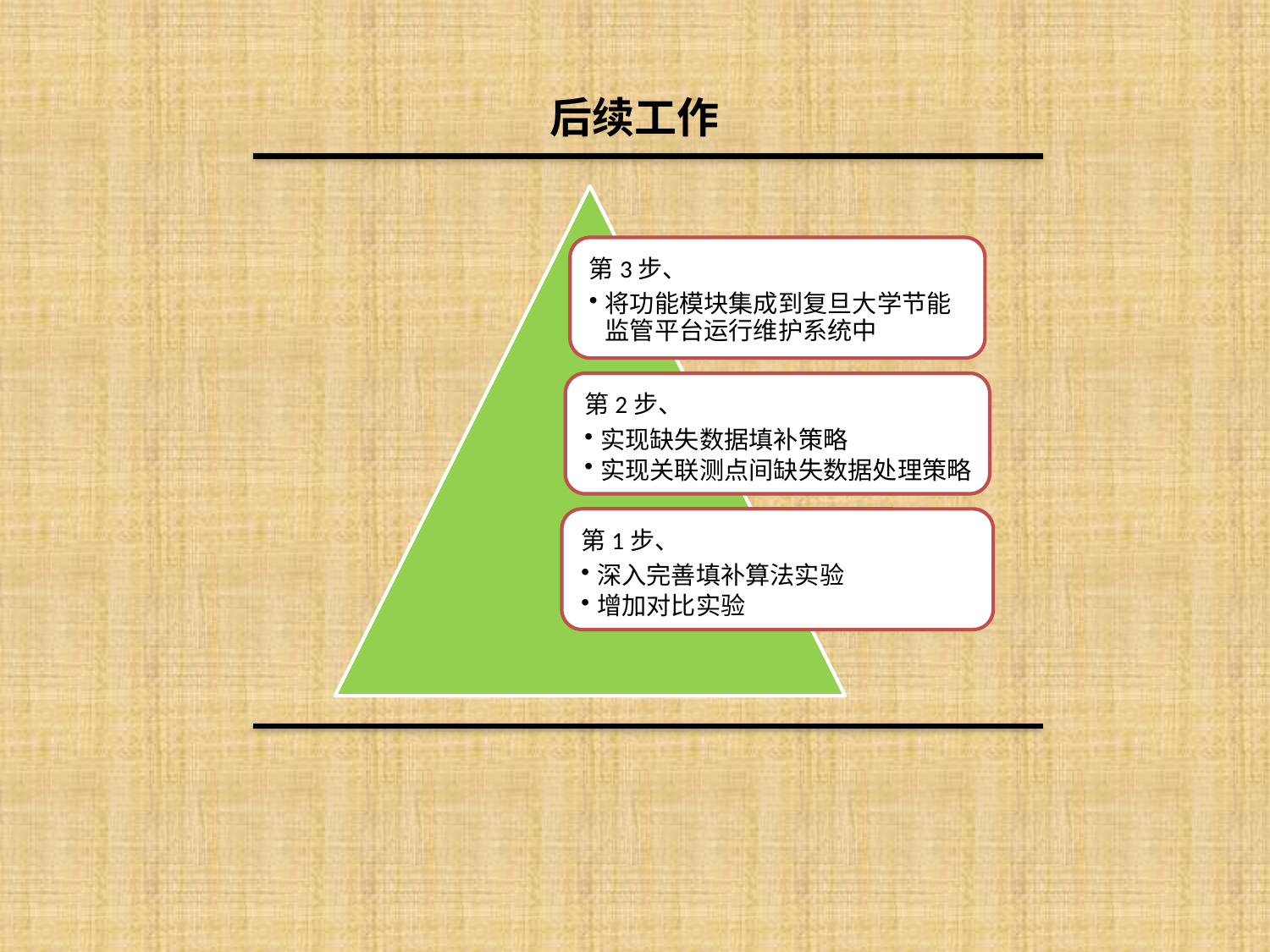

# 后续工作
第3步、
将功能模块集成到复旦大学节能监管平台运行维护系统中
第2步、
实现缺失数据填补策略
实现关联测点间缺失数据处理策略
第1步、
深入完善填补算法实验
增加对比实验